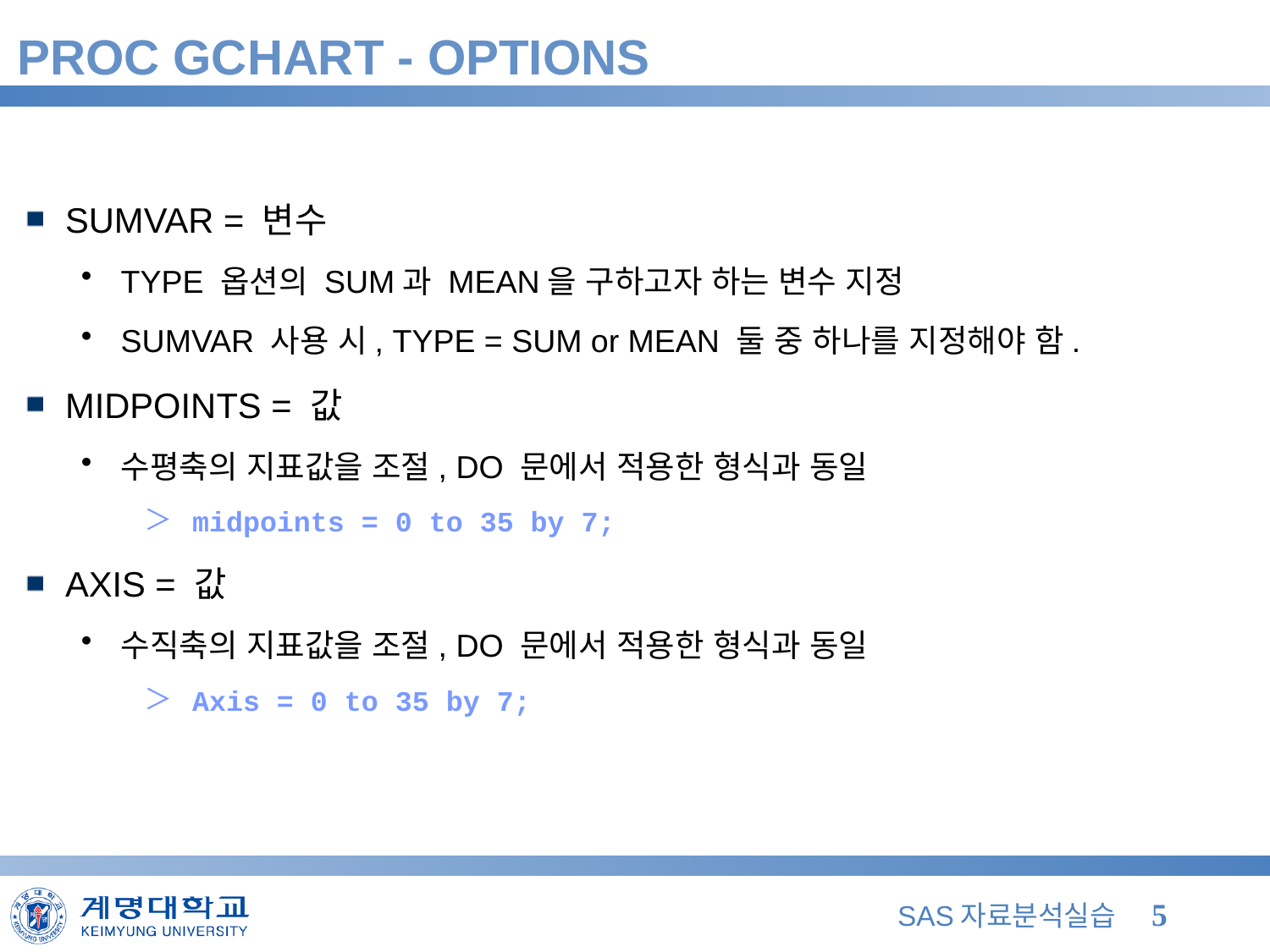

# PROC GCHART - OPTIONS

SUMVAR = 변수
TYPE 옵션의 SUM과 MEAN을 구하고자 하는 변수 지정
SUMVAR 사용 시, TYPE = SUM or MEAN 둘 중 하나를 지정해야 함.
MIDPOINTS = 값
수평축의 지표값을 조절, DO 문에서 적용한 형식과 동일
midpoints = 0 to 35 by 7;
AXIS = 값
수직축의 지표값을 조절, DO 문에서 적용한 형식과 동일
Axis = 0 to 35 by 7;